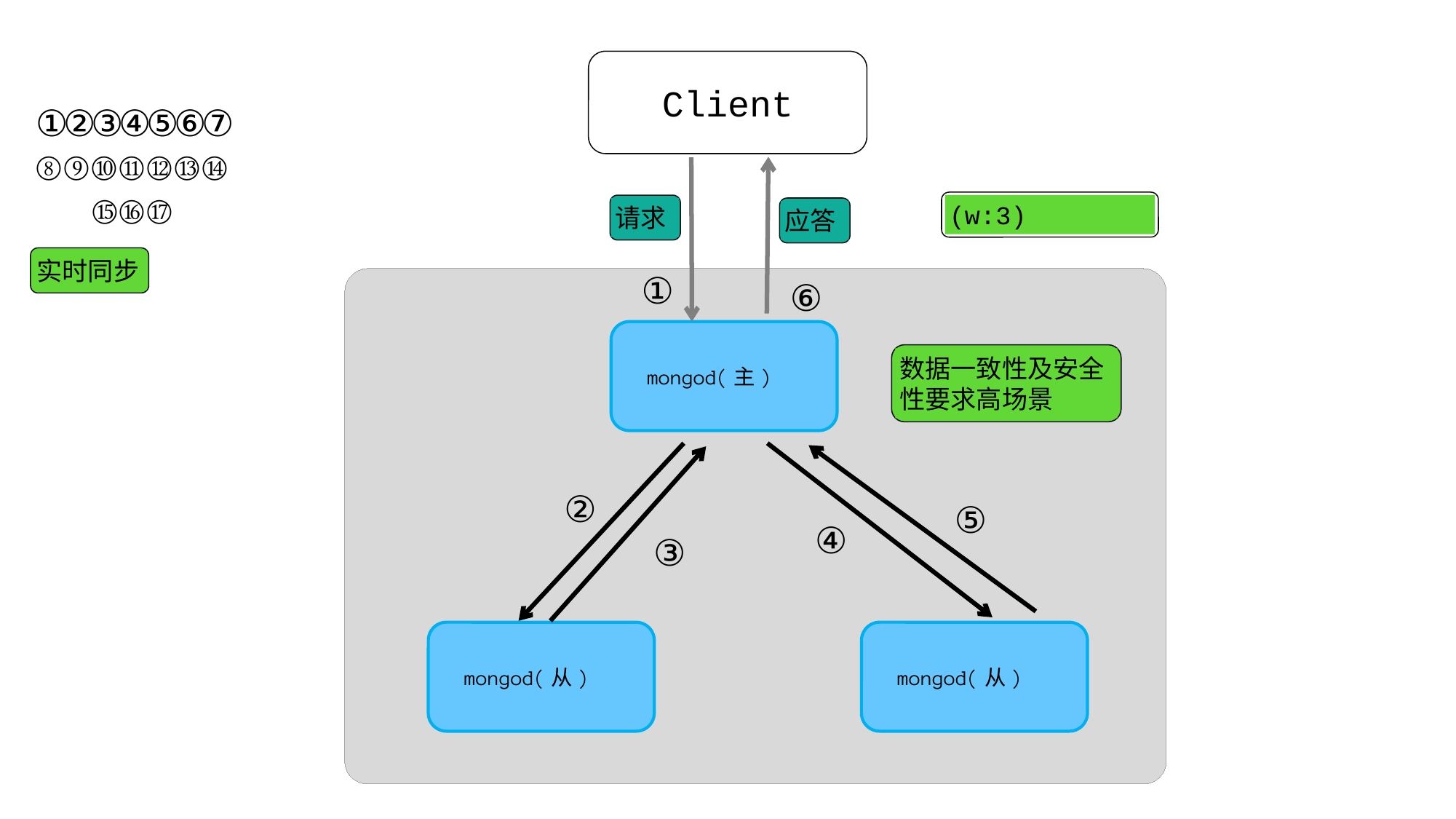

Client
①②③④⑤⑥⑦⑧⑨⑩⑪⑫⑬⑭⑮⑯⑰

(w:3)

请求

应答

实时同步
①

⑥

mongod(主)

数据一致性及安全
性要求高场景
②
⑤
④
③

mongod(从)

mongod(从)